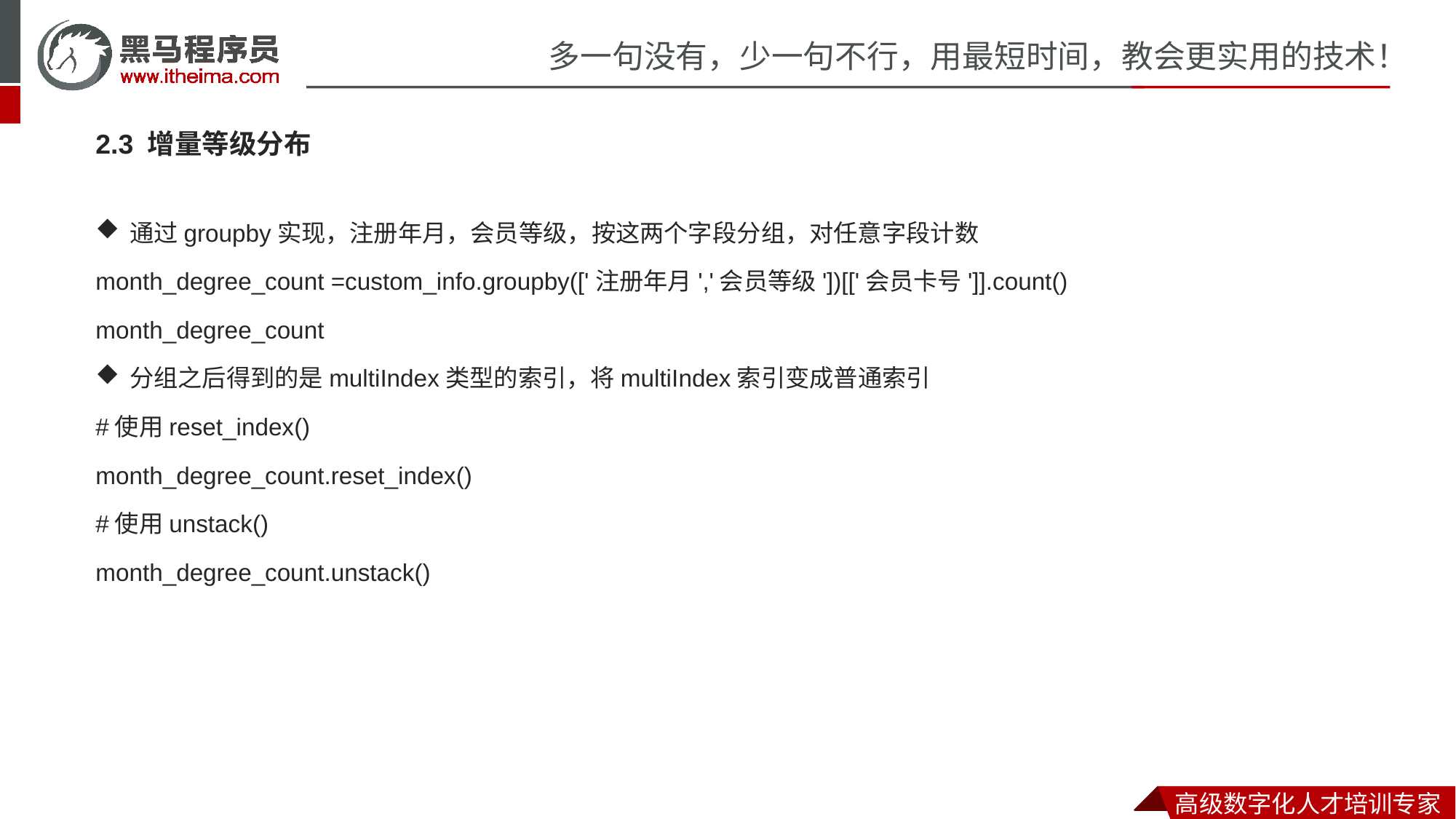

2.3 增量等级分布
通过groupby实现，注册年月，会员等级，按这两个字段分组，对任意字段计数
month_degree_count =custom_info.groupby(['注册年月','会员等级'])[['会员卡号']].count()
month_degree_count
分组之后得到的是multiIndex类型的索引，将multiIndex索引变成普通索引
#使用reset_index()
month_degree_count.reset_index()
#使用unstack()
month_degree_count.unstack()